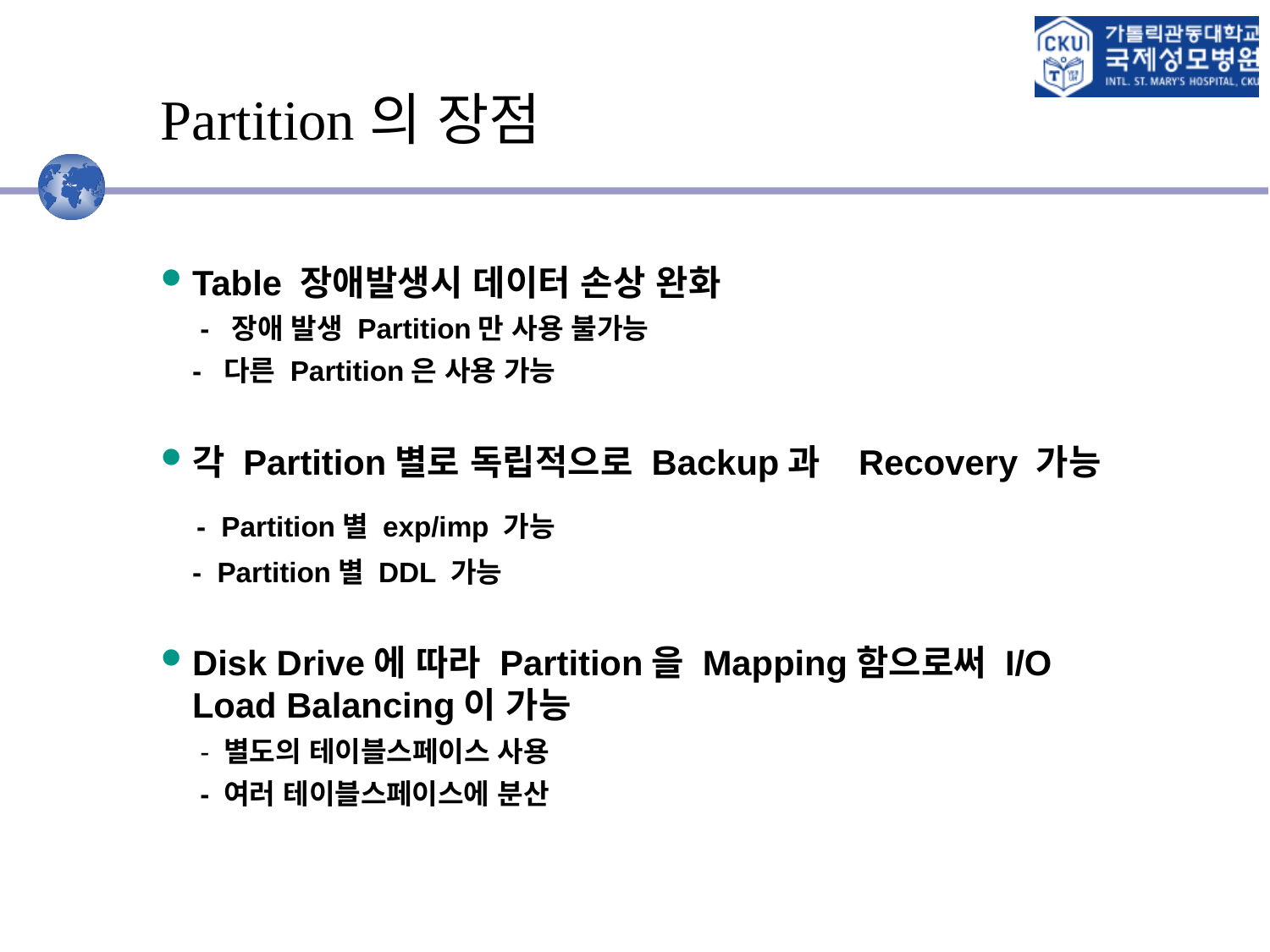

# Partition의 장점

Table 장애발생시 데이터 손상 완화
     -  장애 발생 Partition만 사용 불가능
    -  다른 Partition은 사용 가능

각 Partition별로 독립적으로 Backup과   Recovery 가능
   -  Partition별 exp/imp 가능
    -  Partition별 DDL 가능

Disk Drive에 따라 Partition을 Mapping함으로써 I/O Load Balancing이 가능
     - 별도의 테이블스페이스 사용
     - 여러 테이블스페이스에 분산